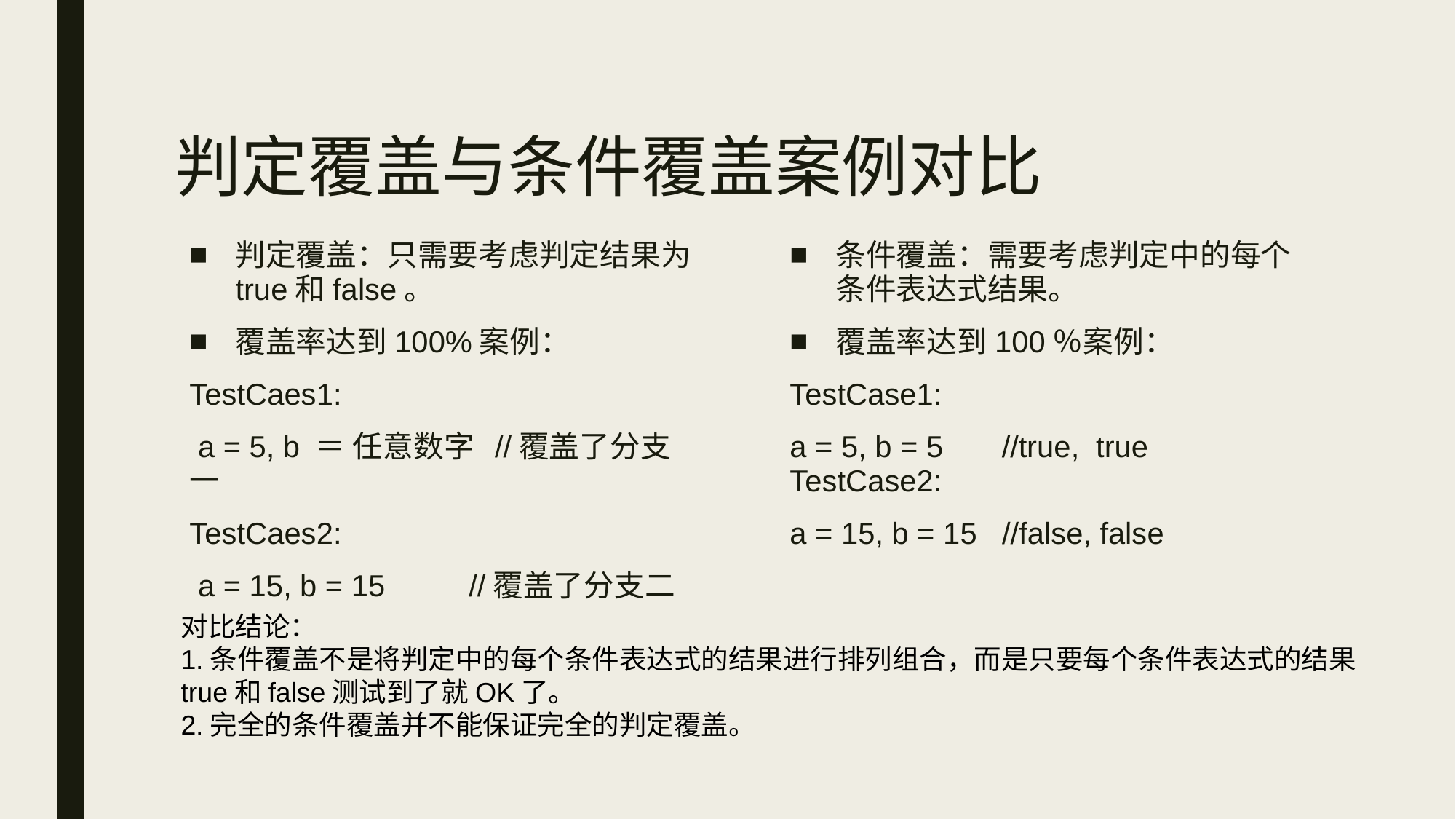

# 判定覆盖与条件覆盖案例对比
判定覆盖：只需要考虑判定结果为true和false。
覆盖率达到100%案例：
TestCaes1:
 a = 5, b ＝ 任意数字  //覆盖了分支一
TestCaes2:
 a = 15, b = 15          //覆盖了分支二
条件覆盖：需要考虑判定中的每个条件表达式结果。
覆盖率达到100％案例：
TestCase1:
a = 5, b = 5       //true,  true
TestCase2:
a = 15, b = 15   //false, false
对比结论：
1.条件覆盖不是将判定中的每个条件表达式的结果进行排列组合，而是只要每个条件表达式的结果true和false测试到了就OK了。
2.完全的条件覆盖并不能保证完全的判定覆盖。